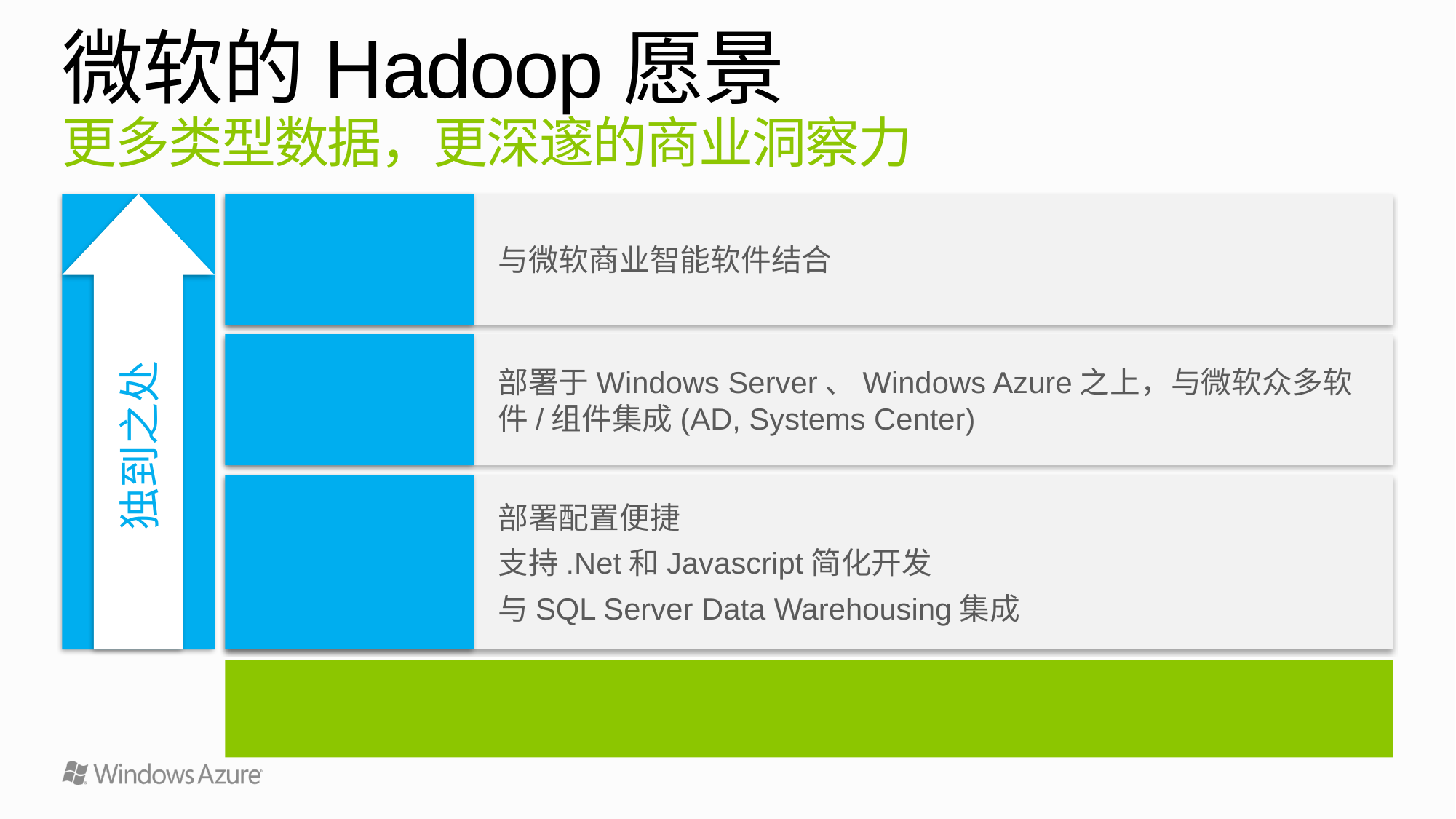

# 微软的Hadoop愿景 更多类型数据，更深邃的商业洞察力

洞察力
与微软商业智能软件结合
独到之处
部署于Windows Server、Windows Azure之上，与微软众多软件/组件集成(AD, Systems Center)
为企业准备
部署配置便捷
支持.Net和Javascript简化开发
与SQL Server Data Warehousing集成
良好的集成
便捷的使用
新功能会更新到Hadoop社区发布版本里